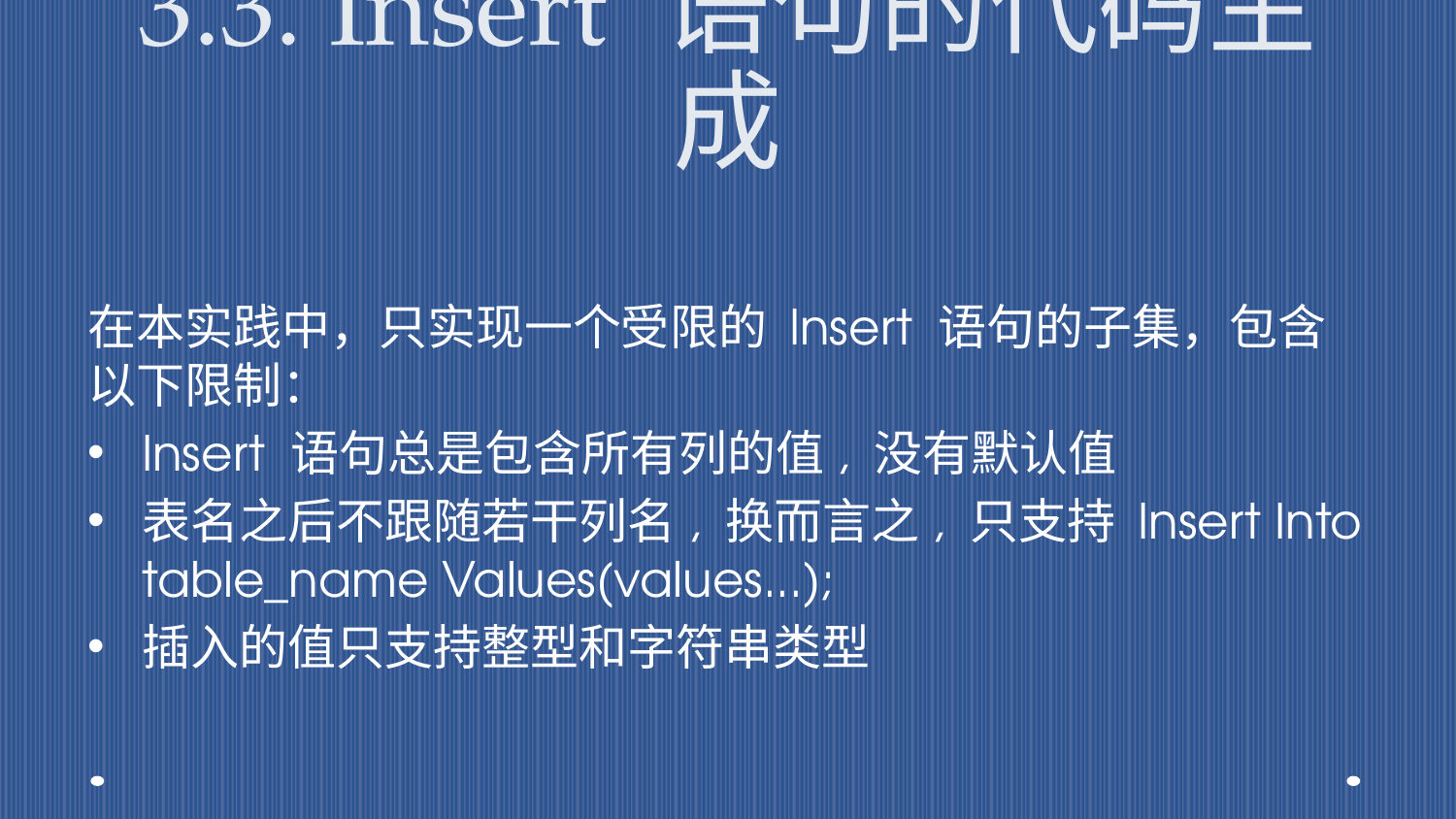

# 3.3. Insert 语句的代码生成
在本实践中，只实现一个受限的 Insert 语句的子集，包含以下限制：
Insert 语句总是包含所有列的值, 没有默认值
表名之后不跟随若干列名, 换而言之, 只支持 Insert Into table_name Values(values...);
插入的值只支持整型和字符串类型